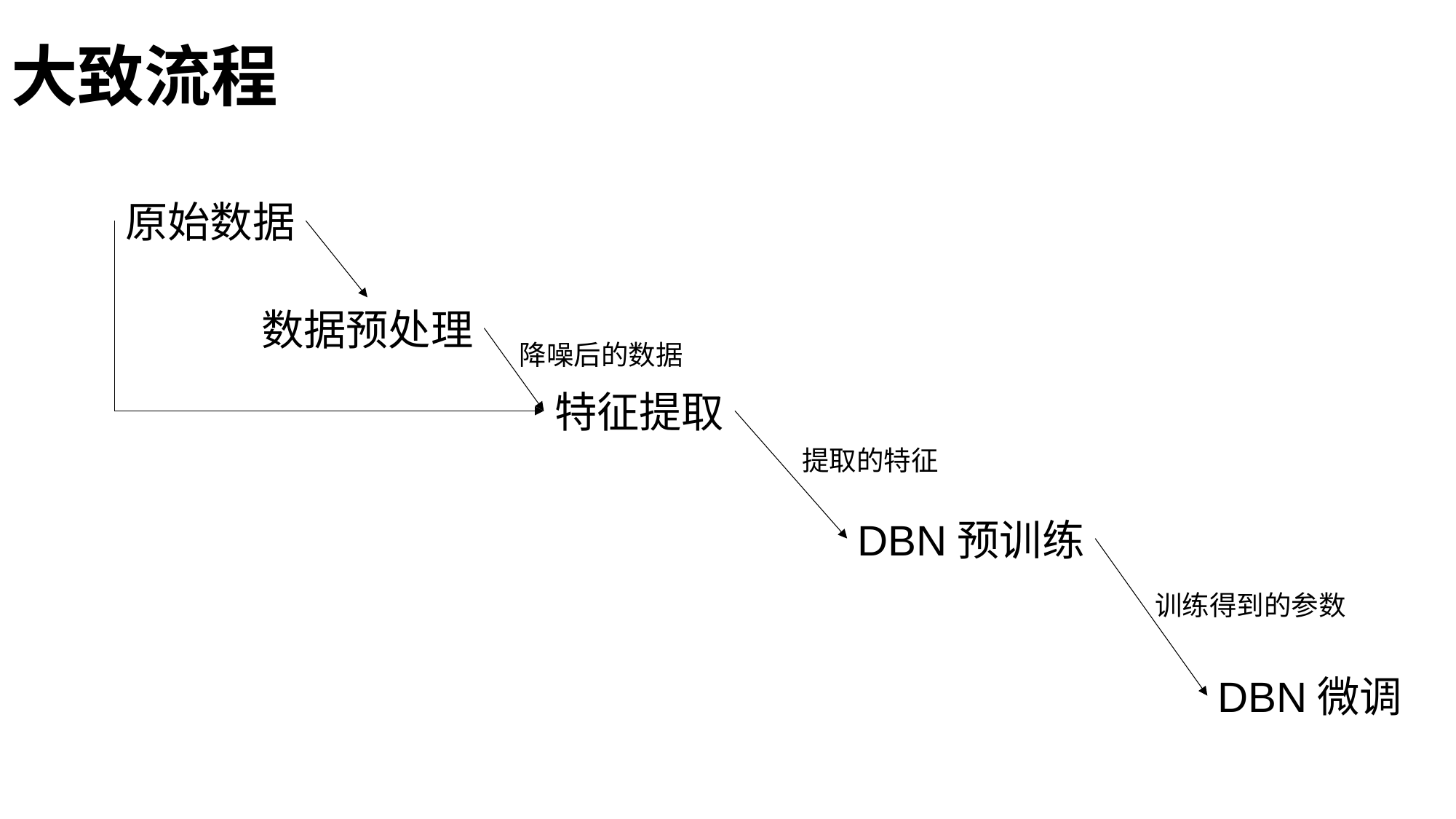

# 大致流程
原始数据
数据预处理
降噪后的数据
特征提取
提取的特征
DBN预训练
训练得到的参数
DBN微调